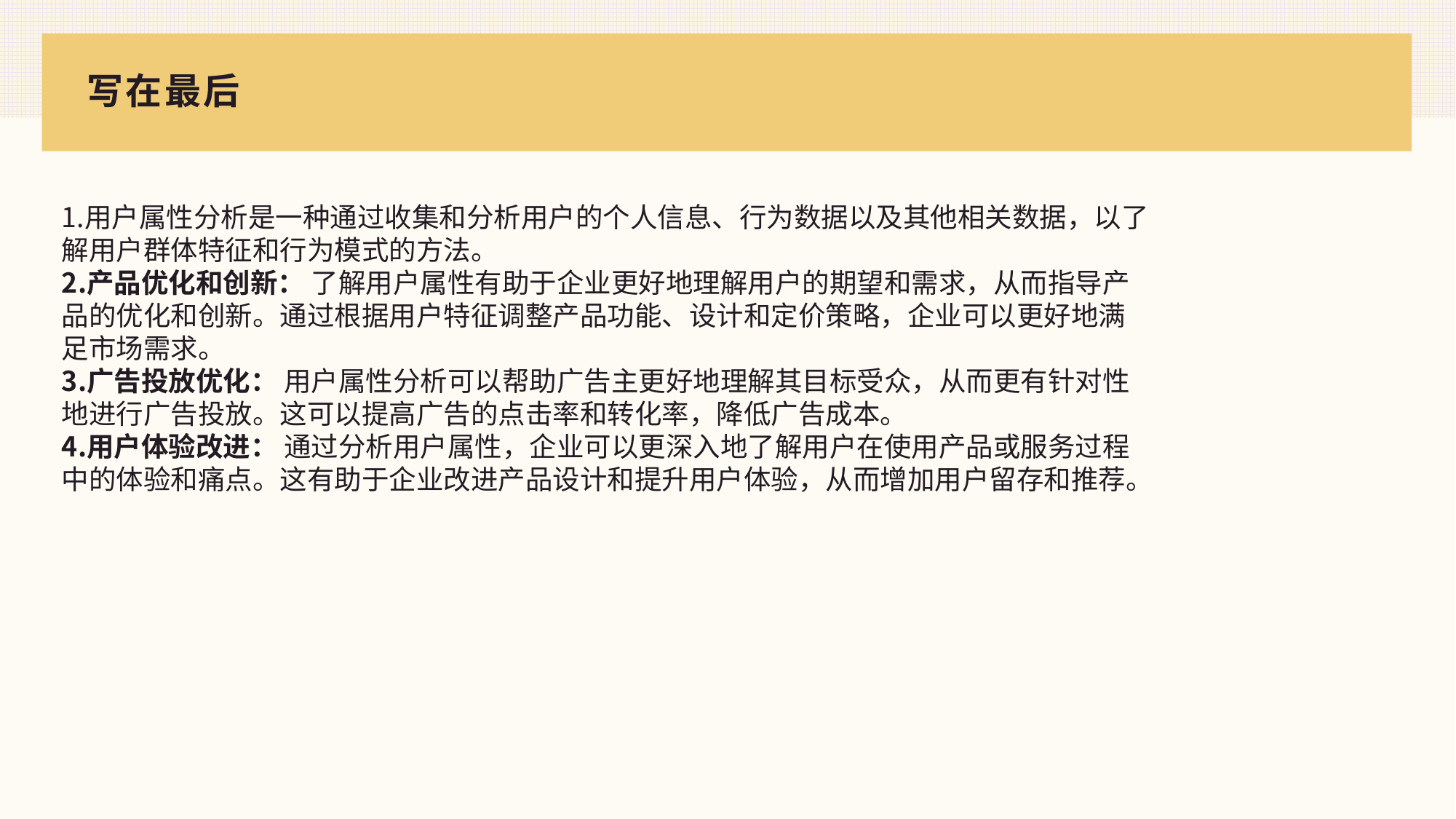

# 写在最后
用户属性分析是一种通过收集和分析用户的个人信息、行为数据以及其他相关数据，以了解用户群体特征和行为模式的方法。
产品优化和创新： 了解用户属性有助于企业更好地理解用户的期望和需求，从而指导产品的优化和创新。通过根据用户特征调整产品功能、设计和定价策略，企业可以更好地满足市场需求。
广告投放优化： 用户属性分析可以帮助广告主更好地理解其目标受众，从而更有针对性地进行广告投放。这可以提高广告的点击率和转化率，降低广告成本。
用户体验改进： 通过分析用户属性，企业可以更深入地了解用户在使用产品或服务过程中的体验和痛点。这有助于企业改进产品设计和提升用户体验，从而增加用户留存和推荐。